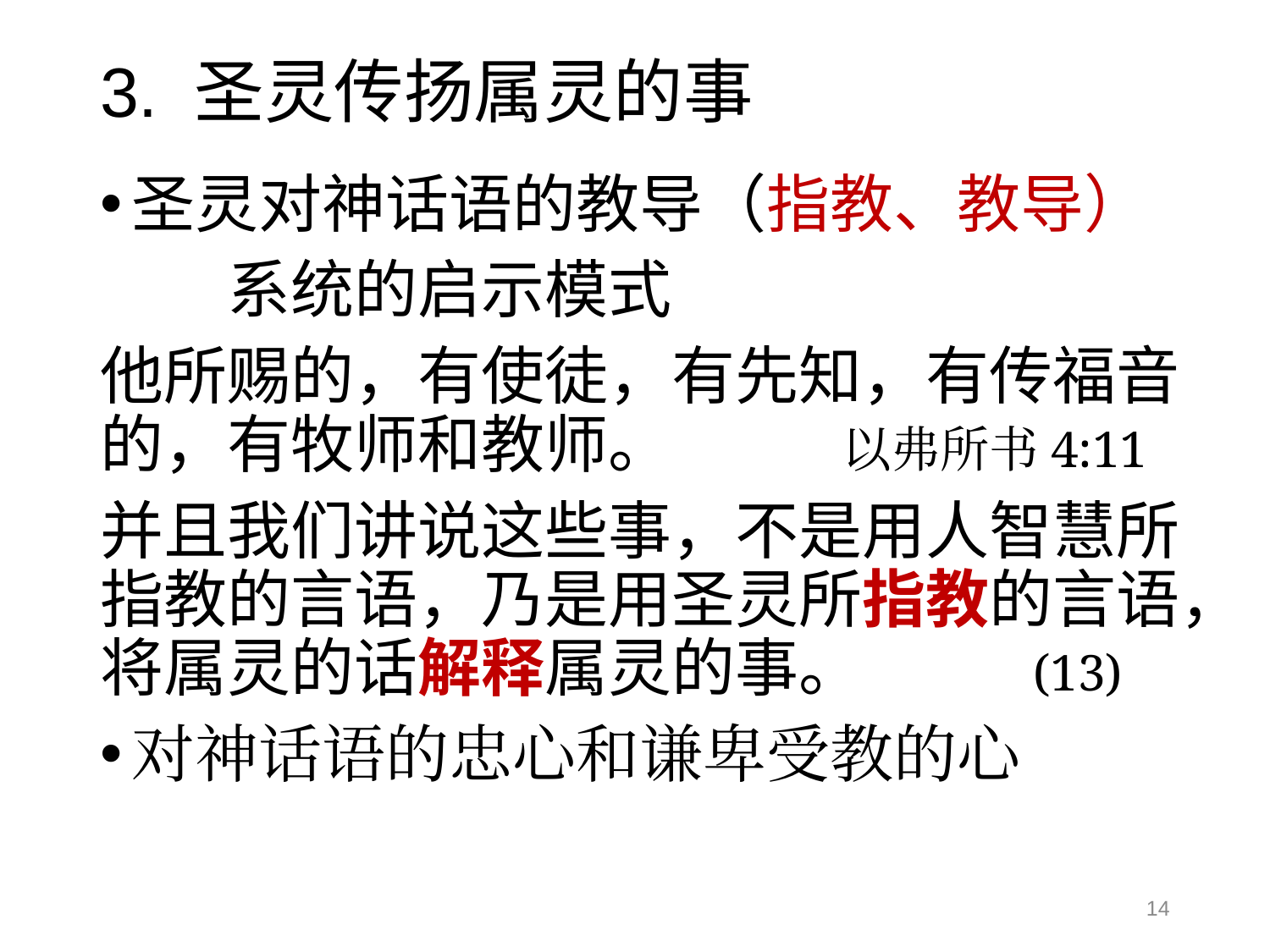

# 3. 圣灵传扬属灵的事
圣灵对神话语的教导（指教、教导）
	系统的启示模式
他所赐的，有使徒，有先知，有传福音的，有牧师和教师。            以弗所书4:11
并且我们讲说这些事，不是用人智慧所指教的言语，乃是用圣灵所指教的言语，将属灵的话解释属灵的事。           (13)
对神话语的忠心和谦卑受教的心
14